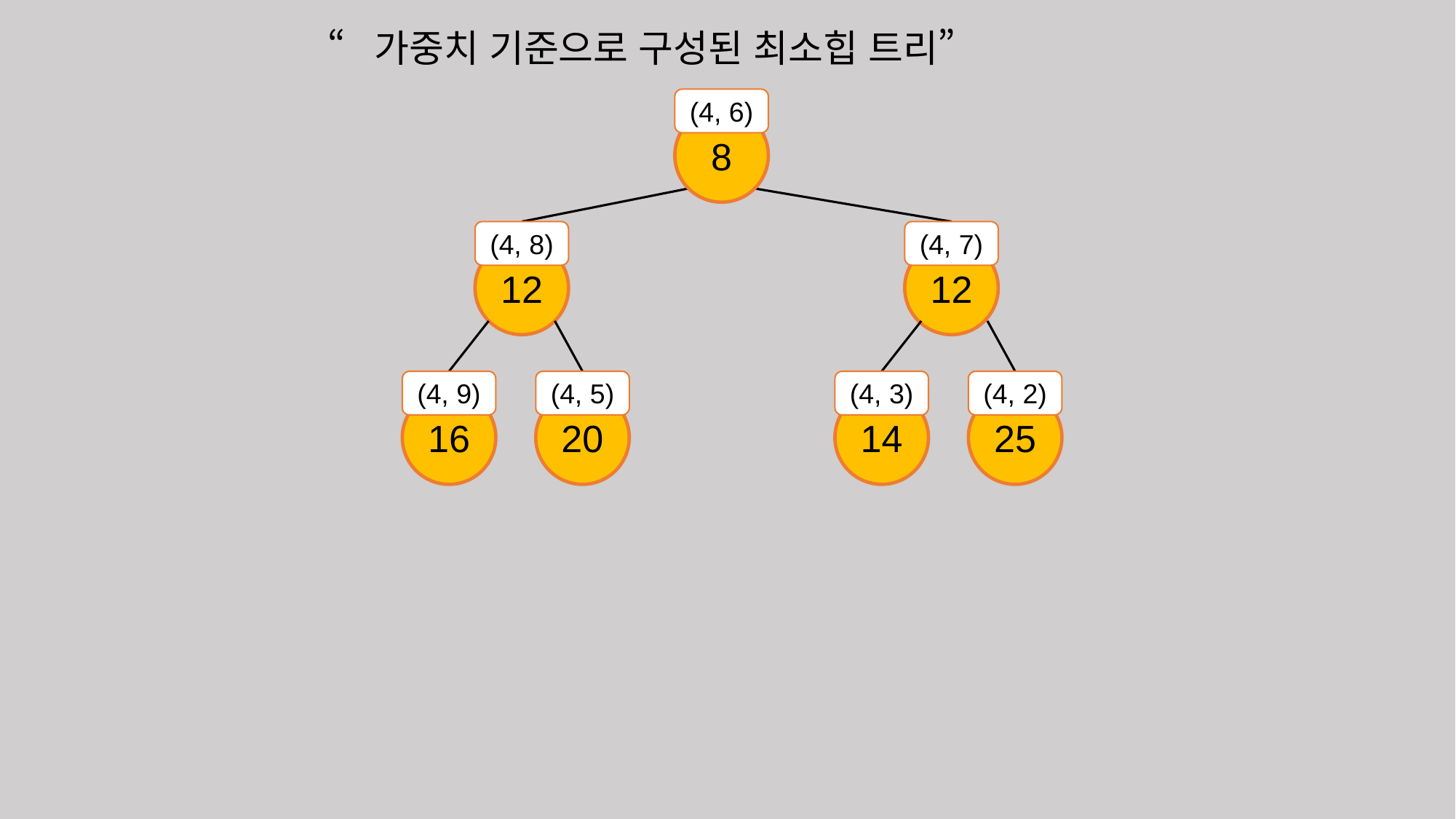

“가중치 기준으로 구성된 최소힙 트리”
(4, 6)
8
(4, 8)
12
(4, 7)
12
(4, 9)
16
(4, 5)
20
(4, 3)
14
(4, 2)
25